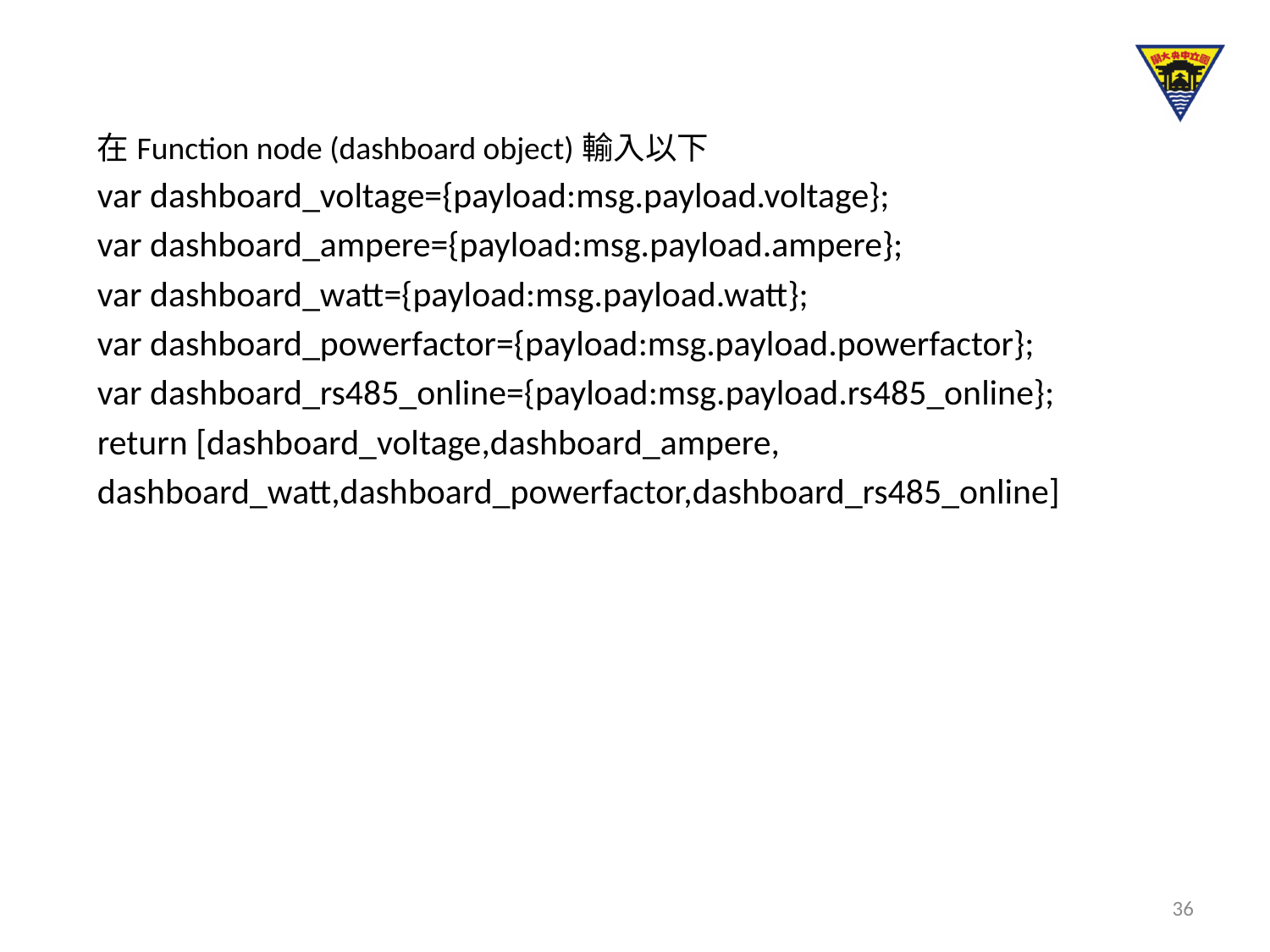

在Function node (dashboard object)輸入以下
var dashboard_voltage={payload:msg.payload.voltage};
var dashboard_ampere={payload:msg.payload.ampere};
var dashboard_watt={payload:msg.payload.watt};
var dashboard_powerfactor={payload:msg.payload.powerfactor};
var dashboard_rs485_online={payload:msg.payload.rs485_online};
return [dashboard_voltage,dashboard_ampere,
dashboard_watt,dashboard_powerfactor,dashboard_rs485_online]
36